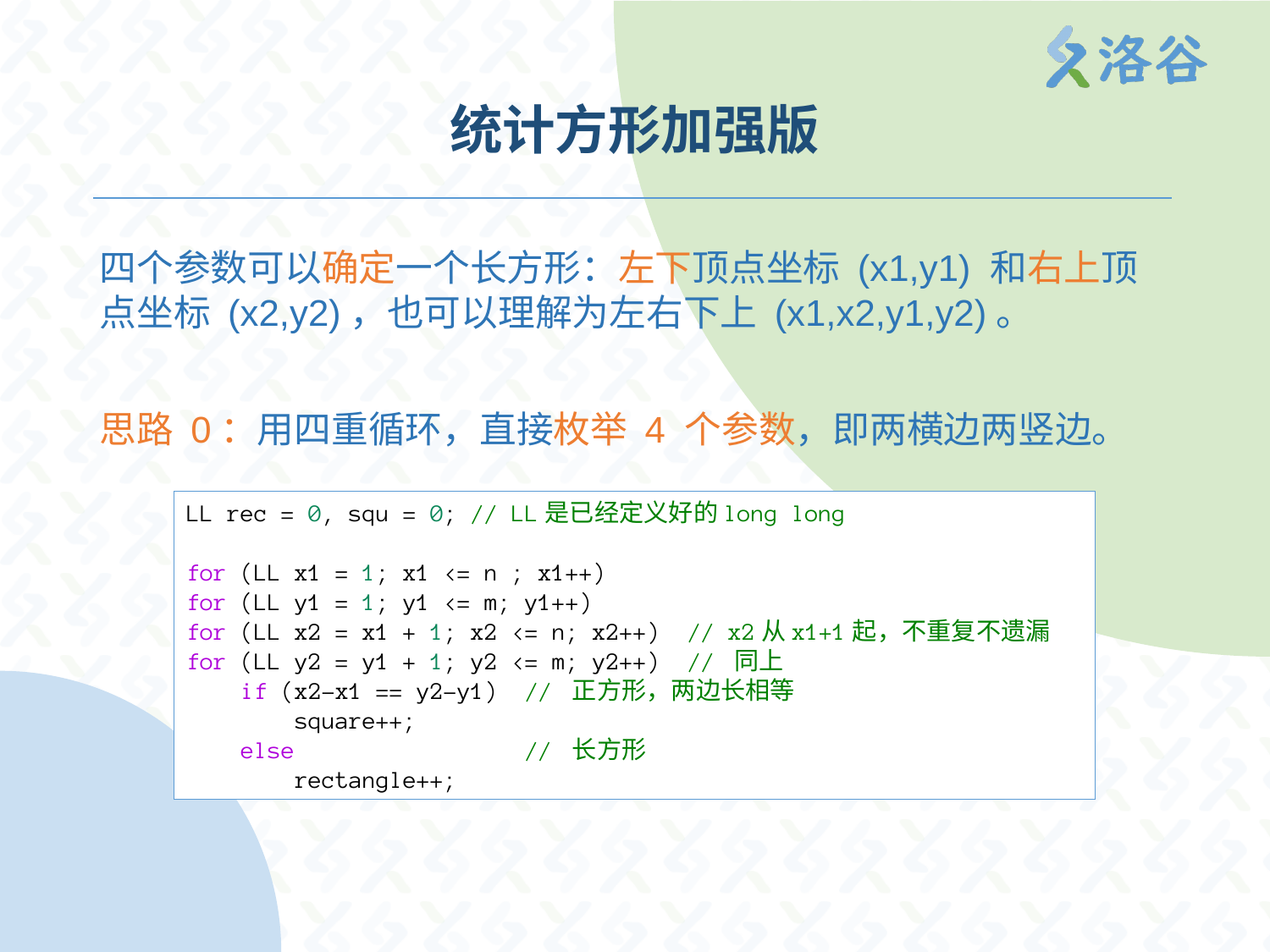

# 统计方形加强版
四个参数可以确定一个长方形：左下顶点坐标 (x1,y1) 和右上顶点坐标 (x2,y2)，也可以理解为左右下上 (x1,x2,y1,y2)。

思路 0：用四重循环，直接枚举 4 个参数，即两横边两竖边。

LL rec = 0, squ = 0; // LL是已经定义好的long long
for (LL x1 = 1; x1 <= n ; x1++)
for (LL y1 = 1; y1 <= m; y1++)
for (LL x2 = x1 + 1; x2 <= n; x2++)  // x2从x1+1起，不重复不遗漏
for (LL y2 = y1 + 1; y2 <= m; y2++)  // 同上
    if (x2-x1 == y2-y1)  // 正方形，两边长相等
        square++;
    else                 // 长方形
        rectangle++;